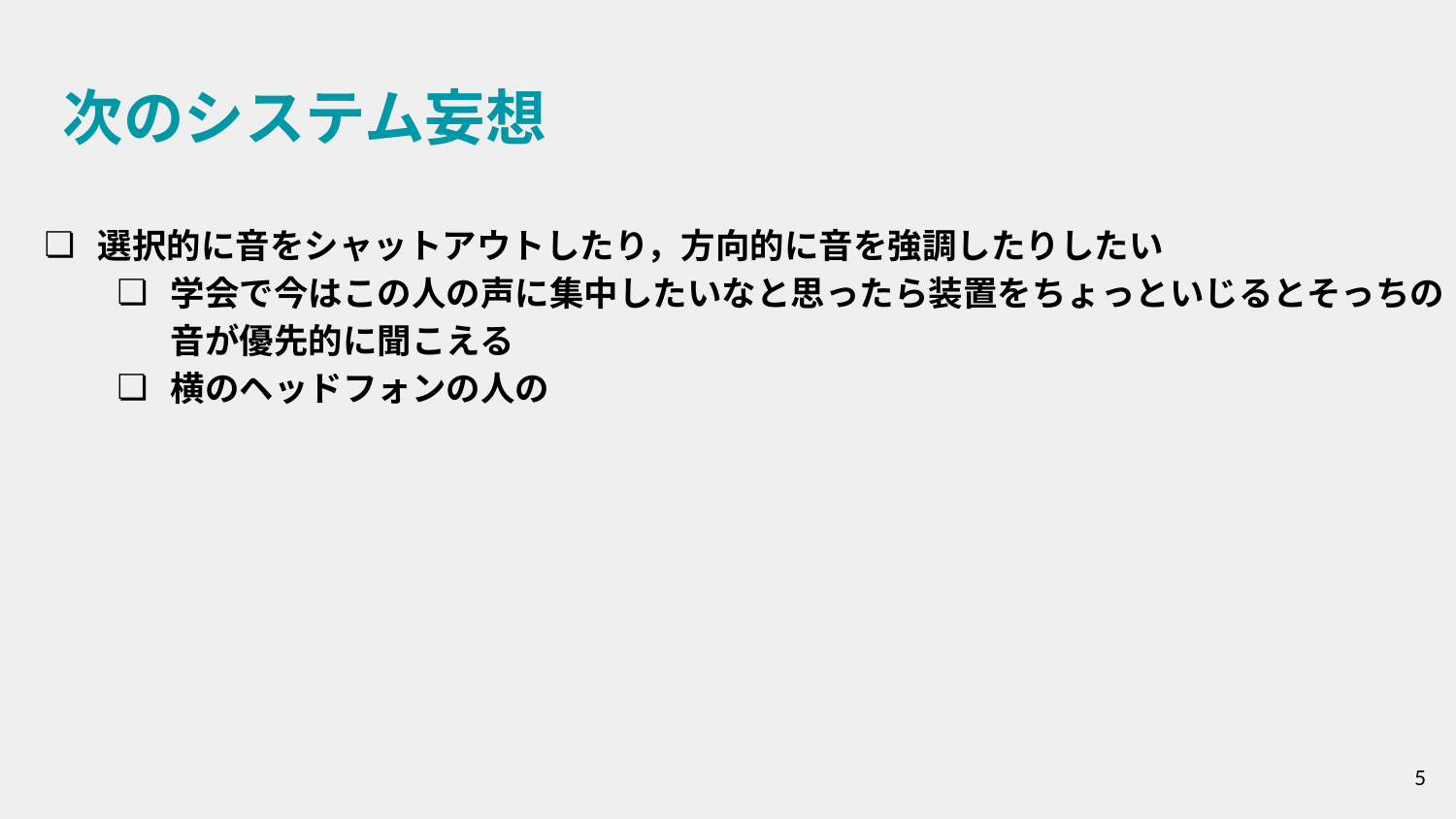

# 次のシステム妄想
選択的に音をシャットアウトしたり，方向的に音を強調したりしたい
学会で今はこの人の声に集中したいなと思ったら装置をちょっといじるとそっちの音が優先的に聞こえる
横のヘッドフォンの人の
5